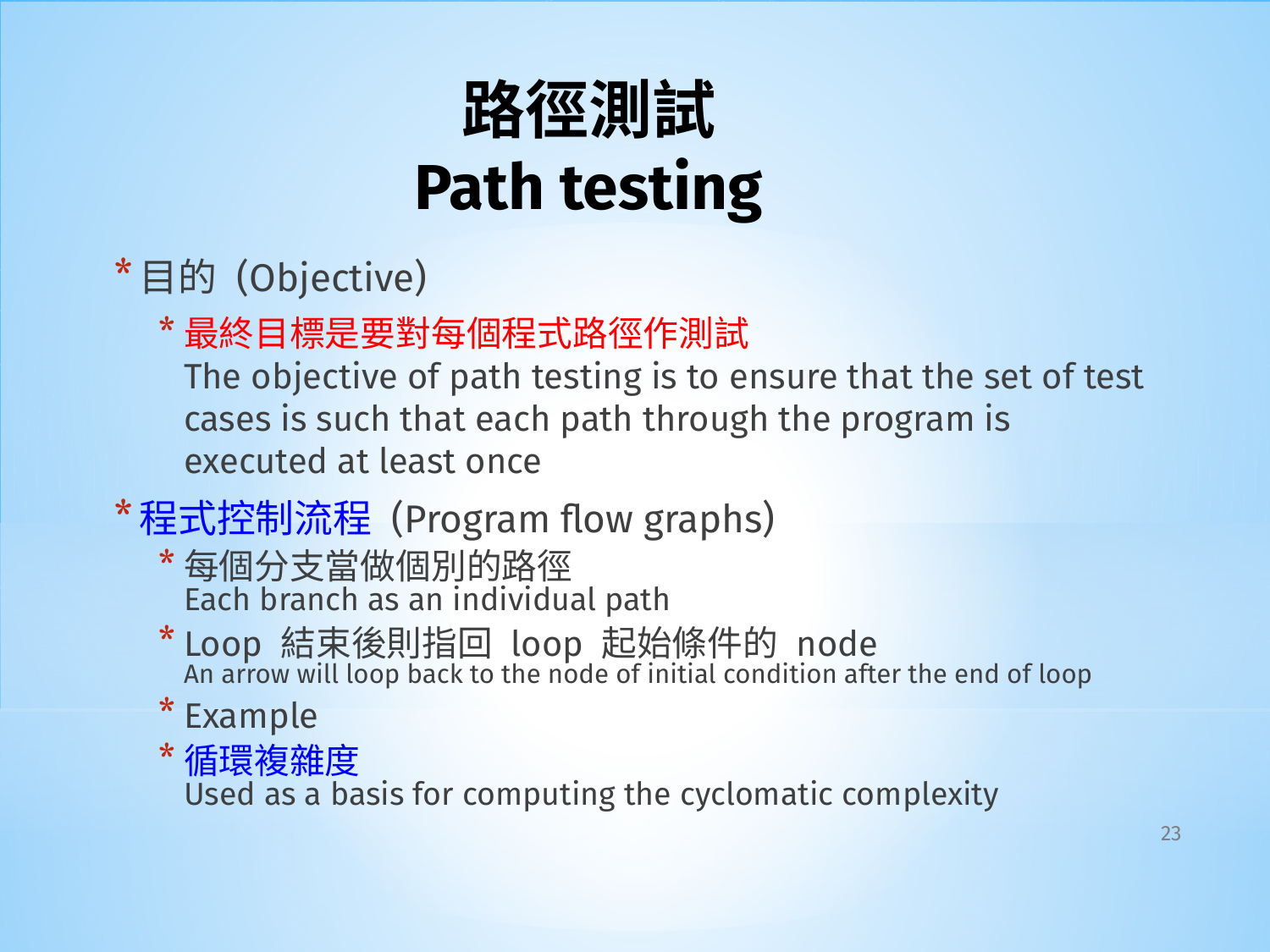

# 路徑測試 Path testing
目的 (Objective)
最終目標是要對每個程式路徑作測試
The objective of path testing is to ensure that the set of test cases is such that each path through the program is executed at least once
程式控制流程 (Program flow graphs)
每個分支當做個別的路徑
Each branch as an individual path
Loop 結束後則指回 loop 起始條件的 node
An arrow will loop back to the node of initial condition after the end of loop
Example
循環複雜度
Used as a basis for computing the cyclomatic complexity

23